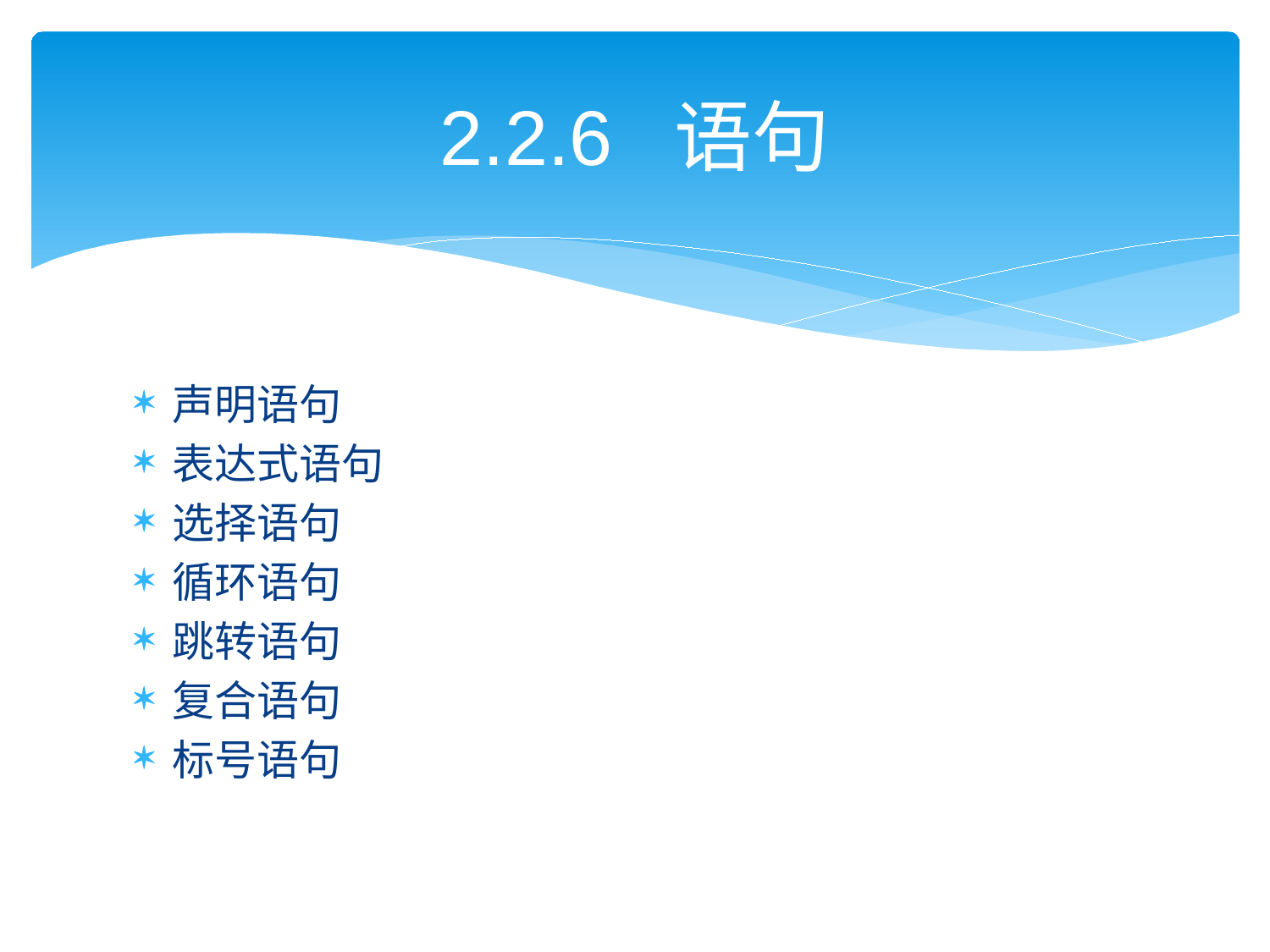

# 2.2.6  语句
声明语句
表达式语句
选择语句
循环语句
跳转语句
复合语句
标号语句